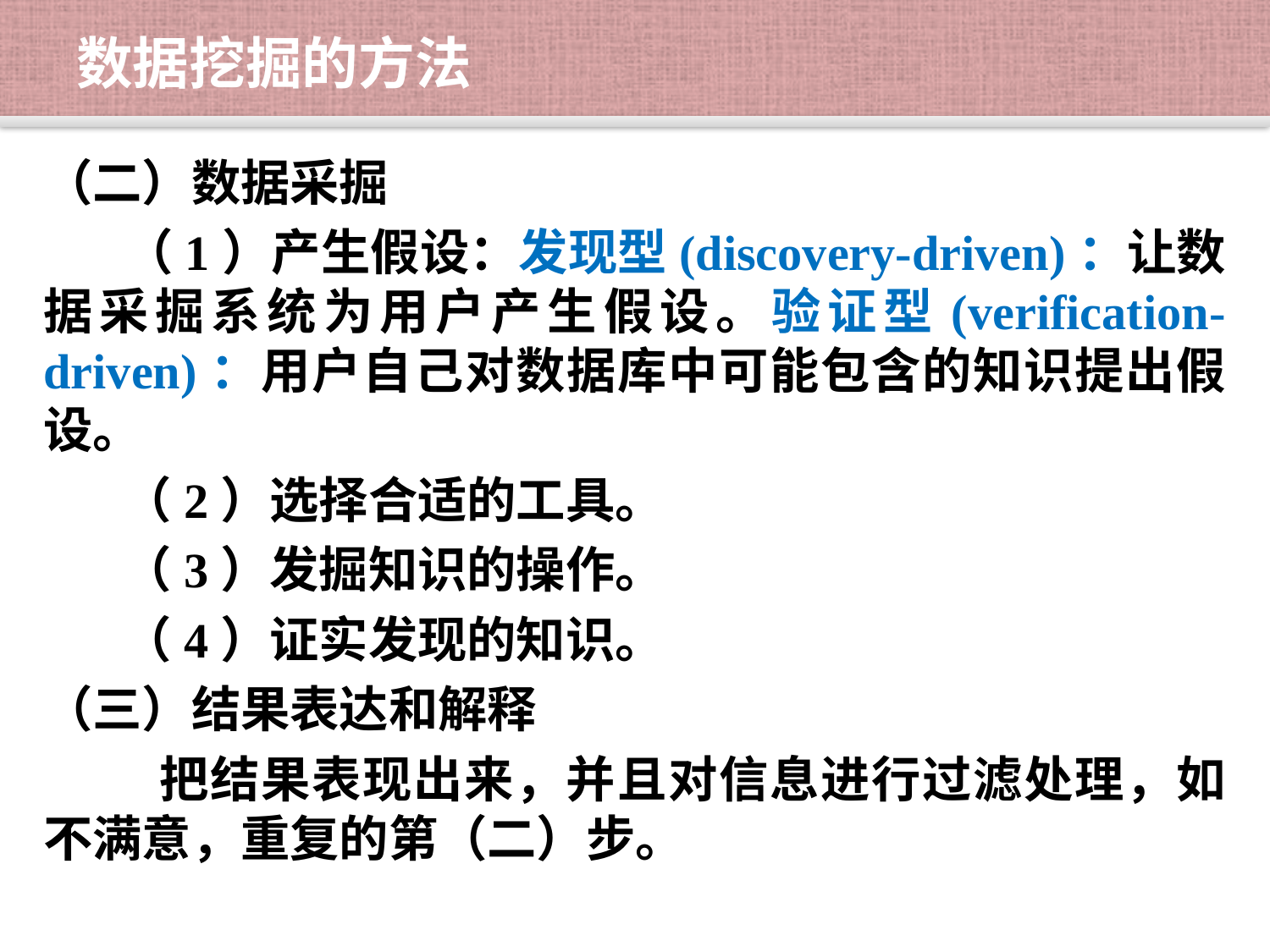

# 数据挖掘的方法
（二）数据采掘
      （1）产生假设：发现型(discovery-driven)：让数据采掘系统为用户产生假设。验证型(verification-driven)：用户自己对数据库中可能包含的知识提出假设。
      （2）选择合适的工具。
      （3）发掘知识的操作。
      （4）证实发现的知识。
（三）结果表达和解释
        把结果表现出来，并且对信息进行过滤处理，如不满意，重复的第（二）步。